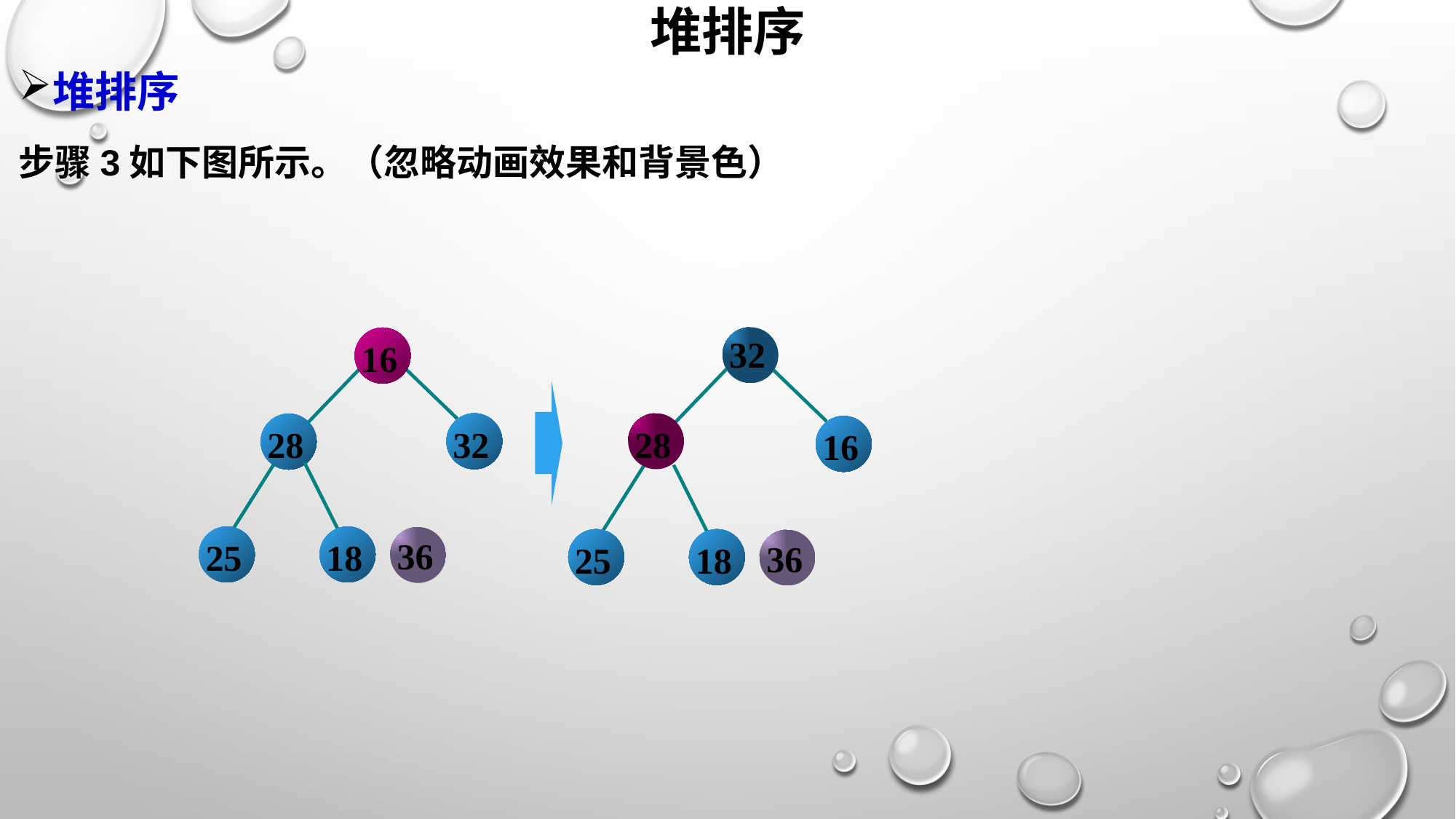

# 堆排序
堆排序
步骤3如下图所示。（忽略动画效果和背景色）

32

28

16

32
28

36
25
18

16

16

36
25
18